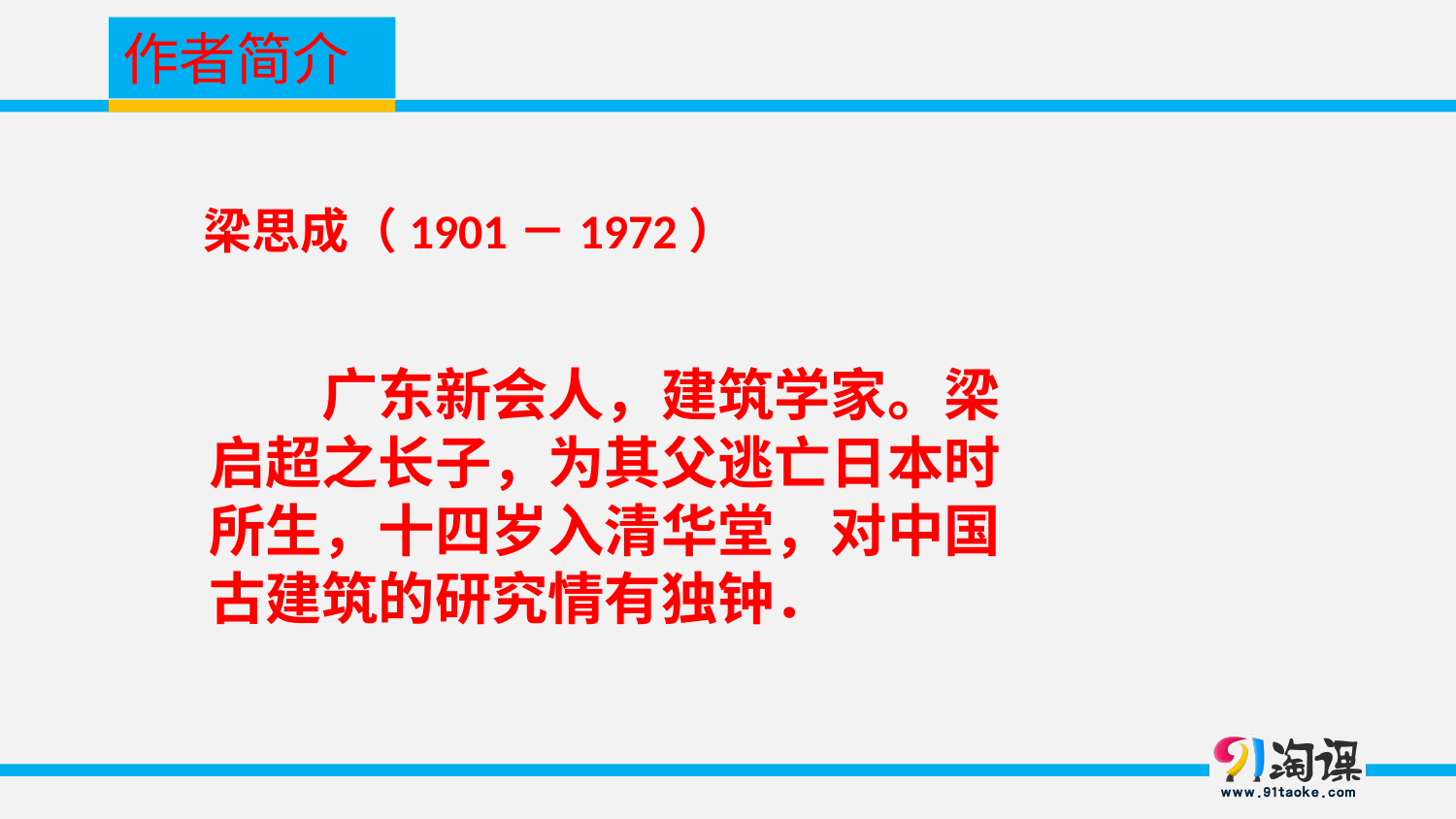

作者简介
梁思成（1901－1972）
　　广东新会人，建筑学家。梁启超之长子，为其父逃亡日本时所生，十四岁入清华堂，对中国古建筑的研究情有独钟．